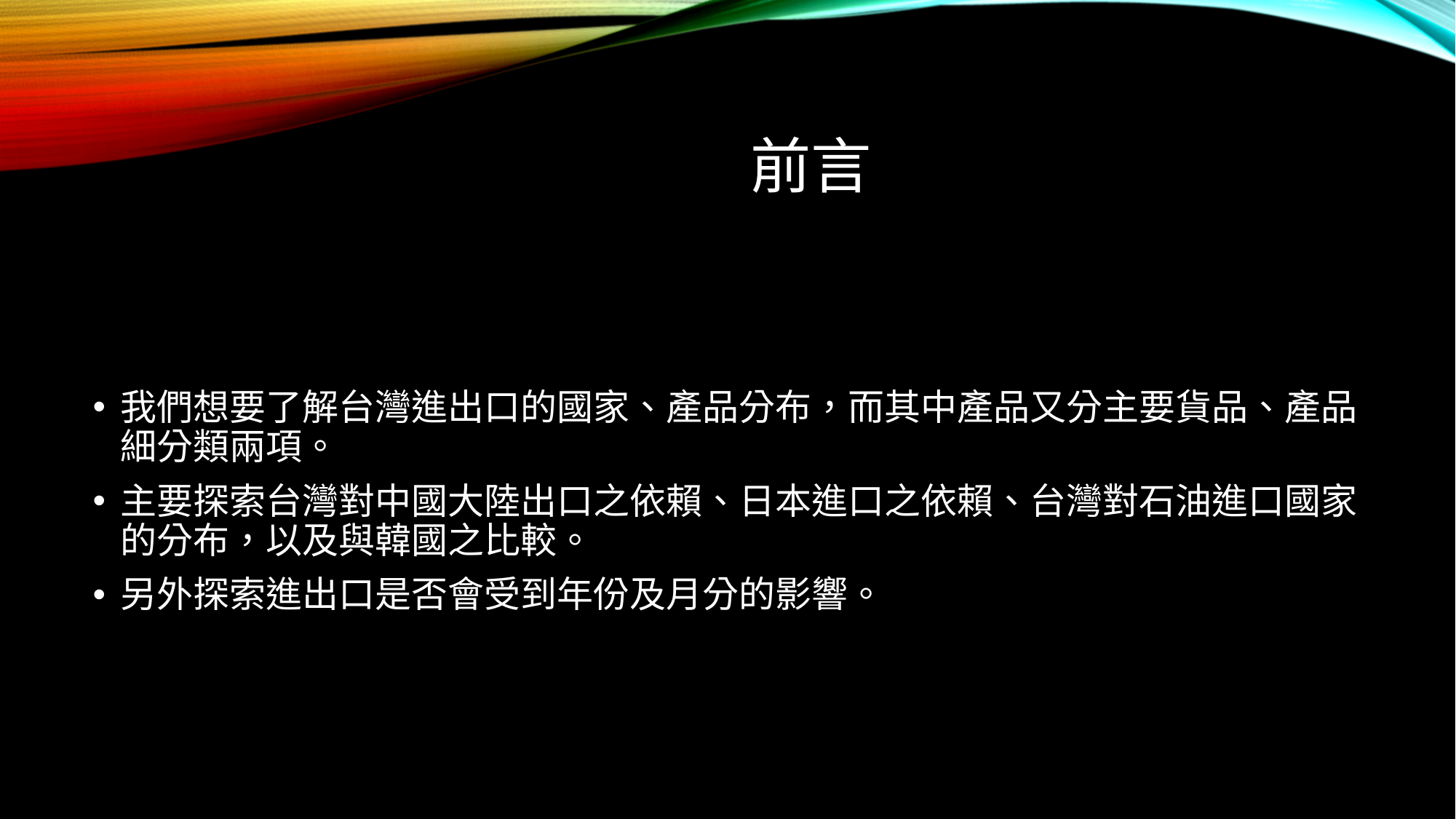

# 前言
我們想要了解台灣進出口的國家、產品分布，而其中產品又分主要貨品、產品細分類兩項。
主要探索台灣對中國大陸出口之依賴、日本進口之依賴、台灣對石油進口國家的分布，以及與韓國之比較。
另外探索進出口是否會受到年份及月分的影響。